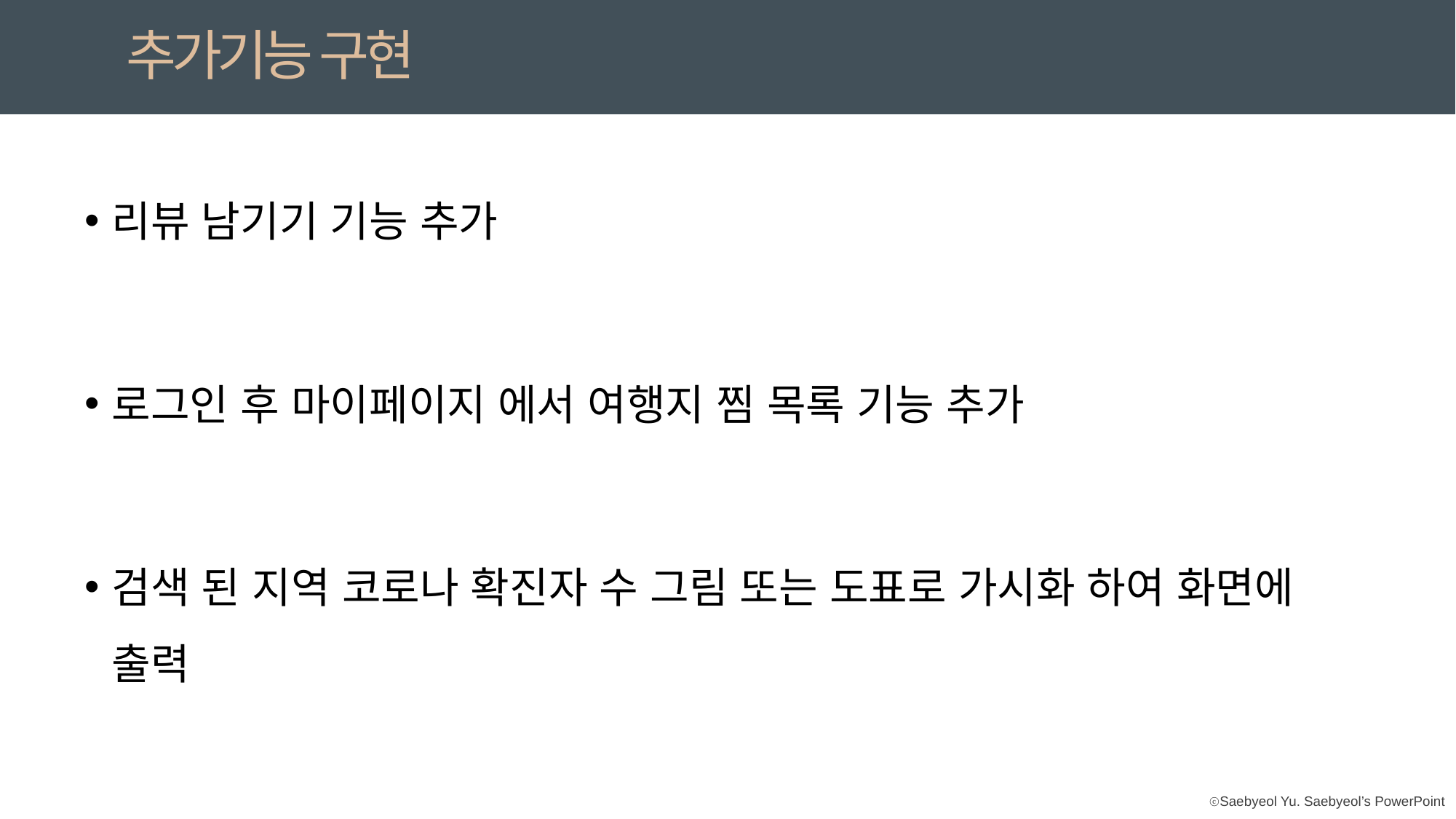

추가기능 구현
리뷰 남기기 기능 추가

로그인 후 마이페이지 에서 여행지 찜 목록 기능 추가

검색 된 지역 코로나 확진자 수 그림 또는 도표로 가시화 하여 화면에 출력